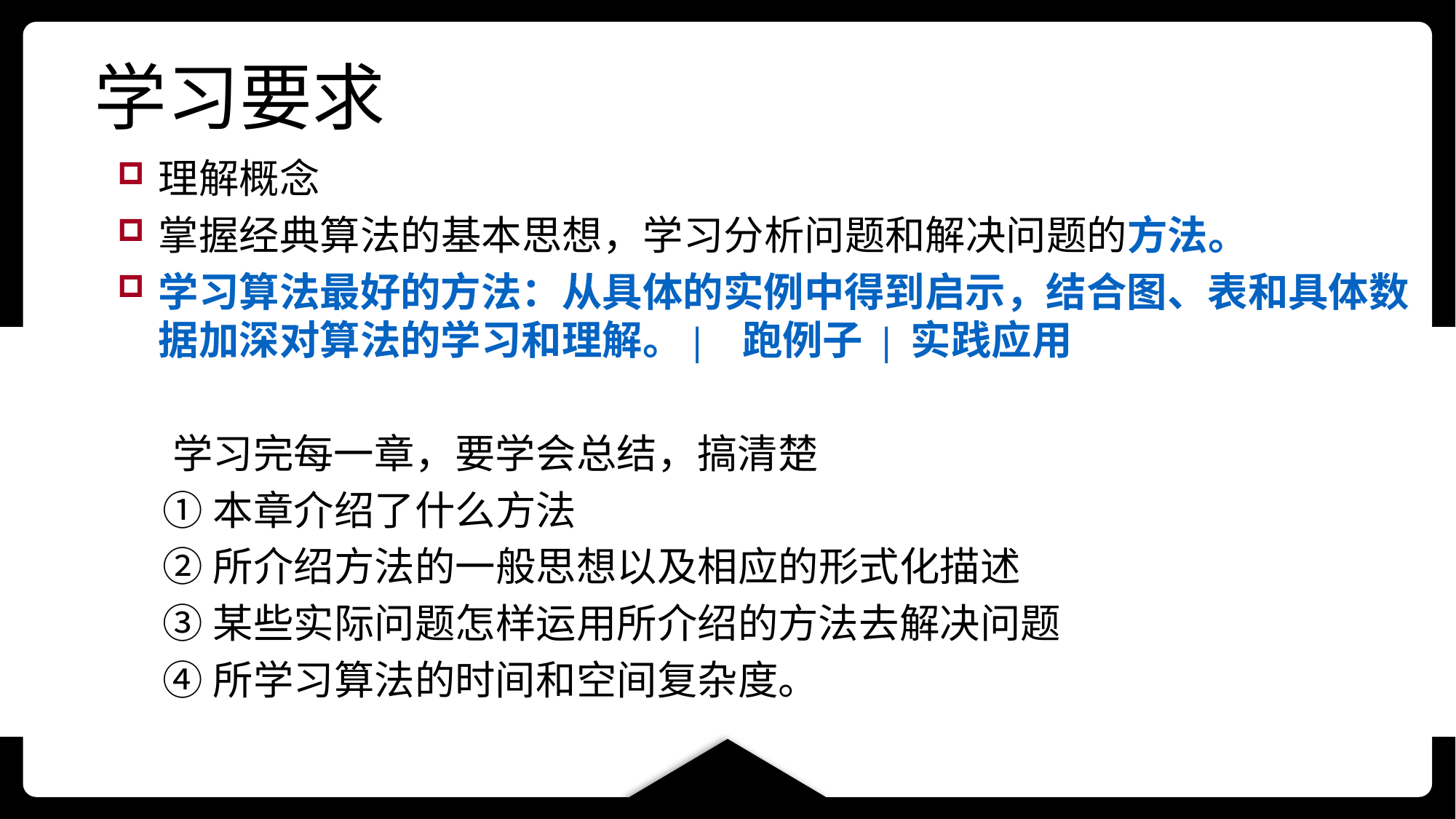

# 学习要求
理解概念
掌握经典算法的基本思想，学习分析问题和解决问题的方法。
学习算法最好的方法：从具体的实例中得到启示，结合图、表和具体数据加深对算法的学习和理解。|   跑例子 | 实践应用

     学习完每一章，要学会总结，搞清楚
     ①本章介绍了什么方法
     ②所介绍方法的一般思想以及相应的形式化描述
     ③某些实际问题怎样运用所介绍的方法去解决问题
     ④所学习算法的时间和空间复杂度。